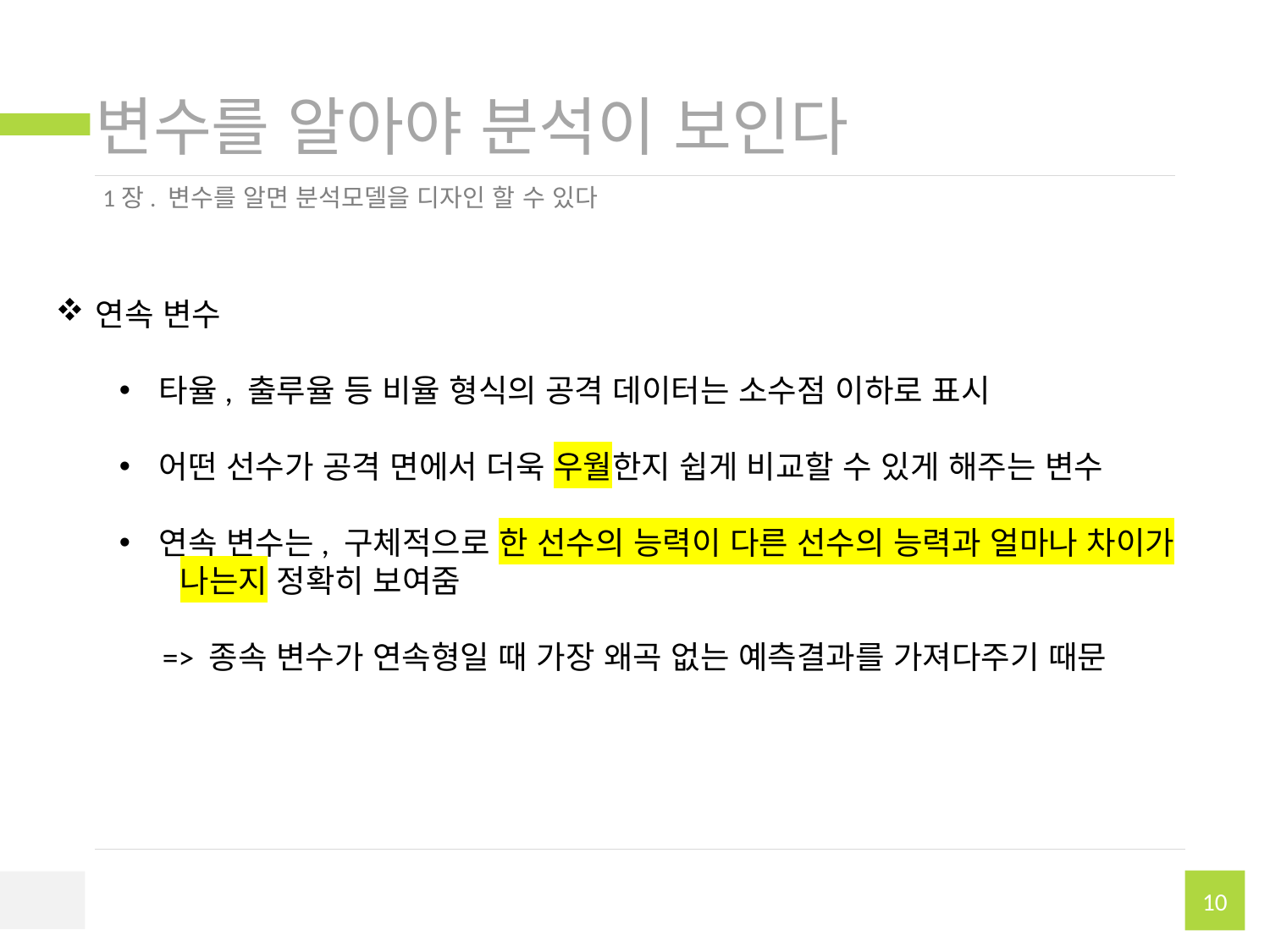

# 변수를 알아야 분석이 보인다
1장. 변수를 알면 분석모델을 디자인 할 수 있다
연속 변수

타율, 출루율 등 비율 형식의 공격 데이터는 소수점 이하로 표시

어떤 선수가 공격 면에서 더욱 우월한지 쉽게 비교할 수 있게 해주는 변수

연속 변수는, 구체적으로 한 선수의 능력이 다른 선수의 능력과 얼마나 차이가
      나는지 정확히 보여줌

      => 종속 변수가 연속형일 때 가장 왜곡 없는 예측결과를 가져다주기 때문